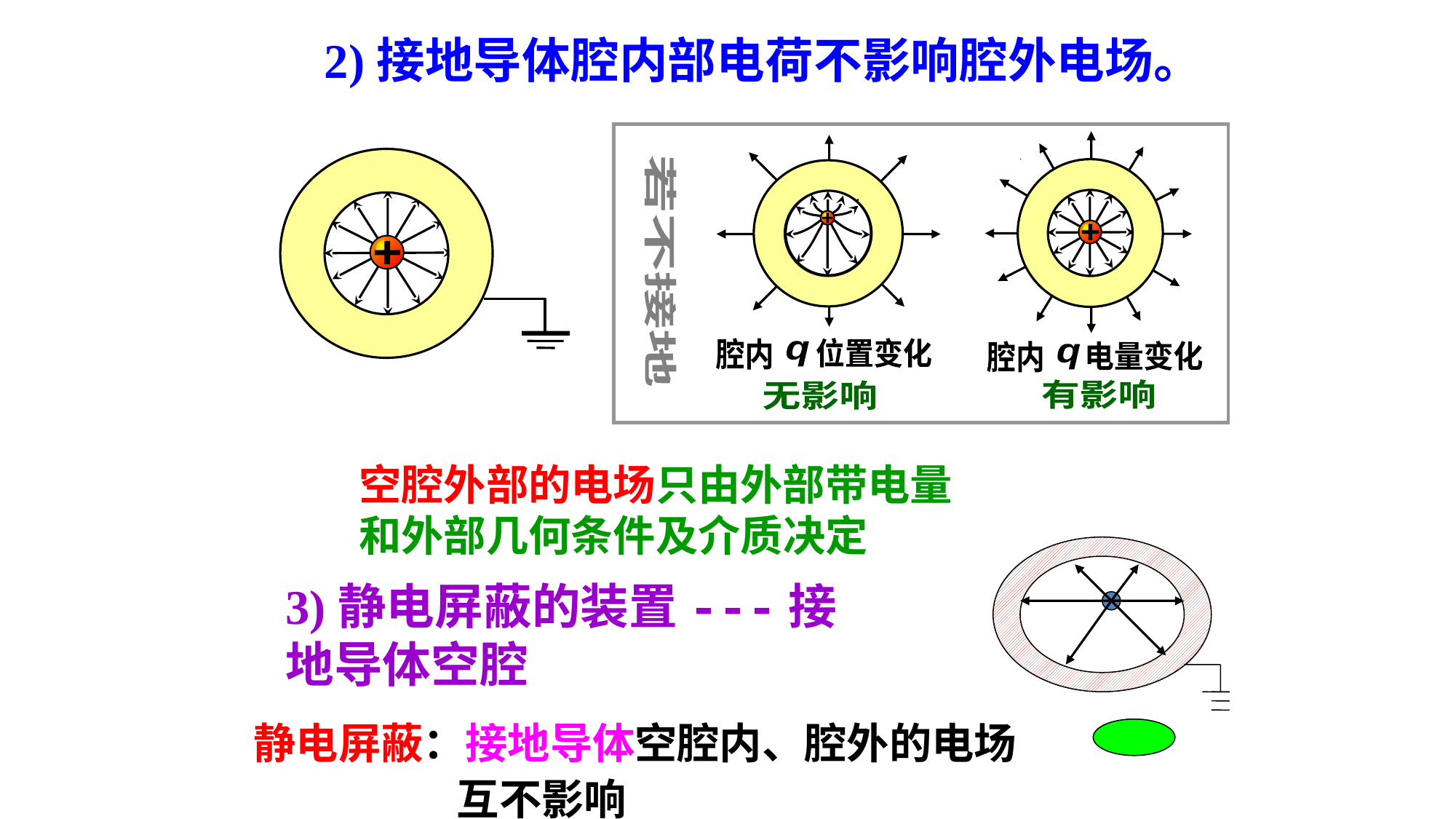

2)接地导体腔内部电荷不影响腔外电场。

若不接地

+

+

+

+

+

+

+

位置变化
腔内
q
无影响
电量变化
腔内
q
有影响
空腔外部的电场只由外部带电量和外部几何条件及介质决定

3)静电屏蔽的装置---接地导体空腔
静电屏蔽：接地导体空腔内、腔外的电场互不影响